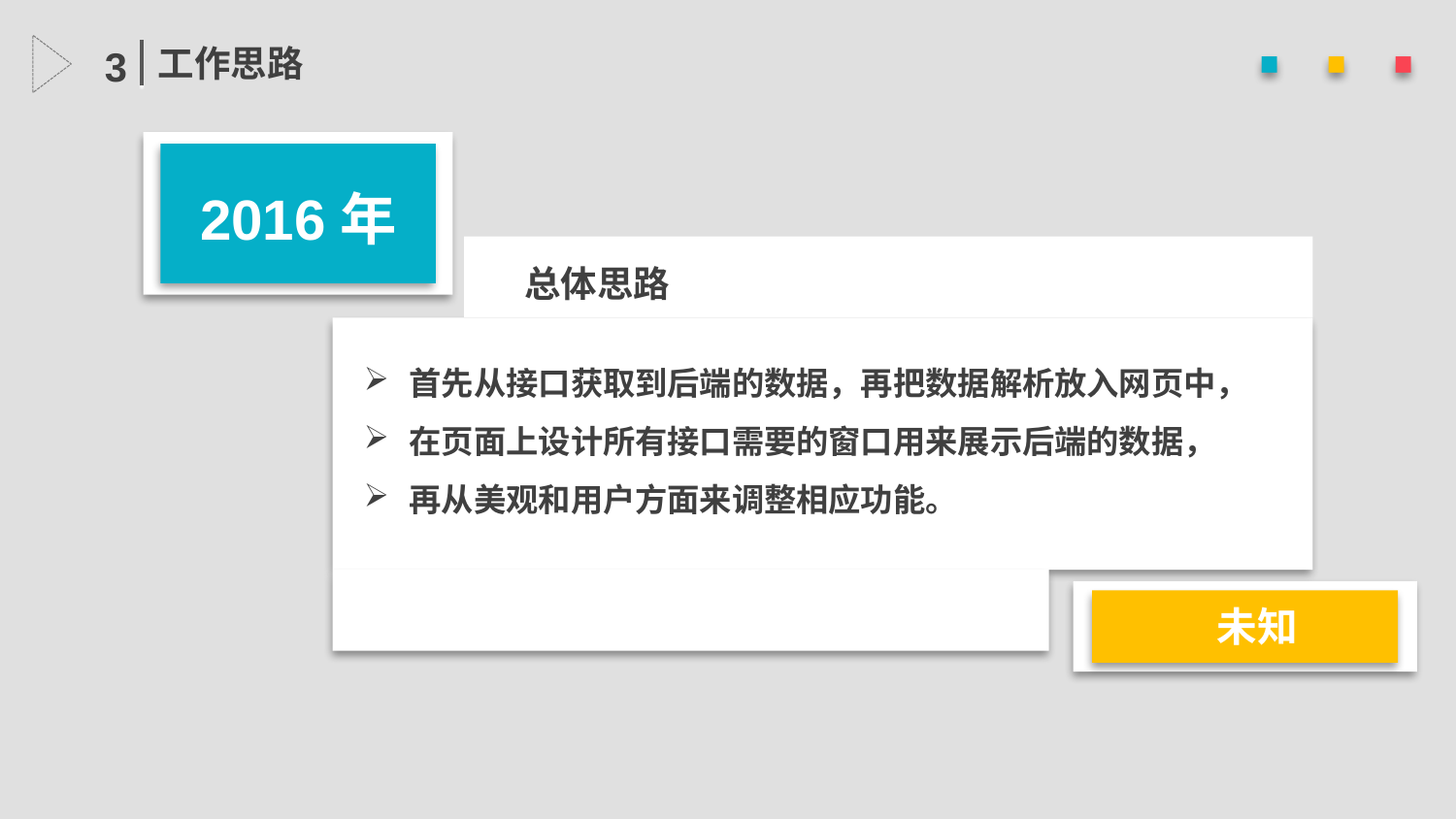

· · ·

工作思路
3

2016年

总体思路
首先从接口获取到后端的数据，再把数据解析放入网页中，
在页面上设计所有接口需要的窗口用来展示后端的数据，
再从美观和用户方面来调整相应功能。

未知